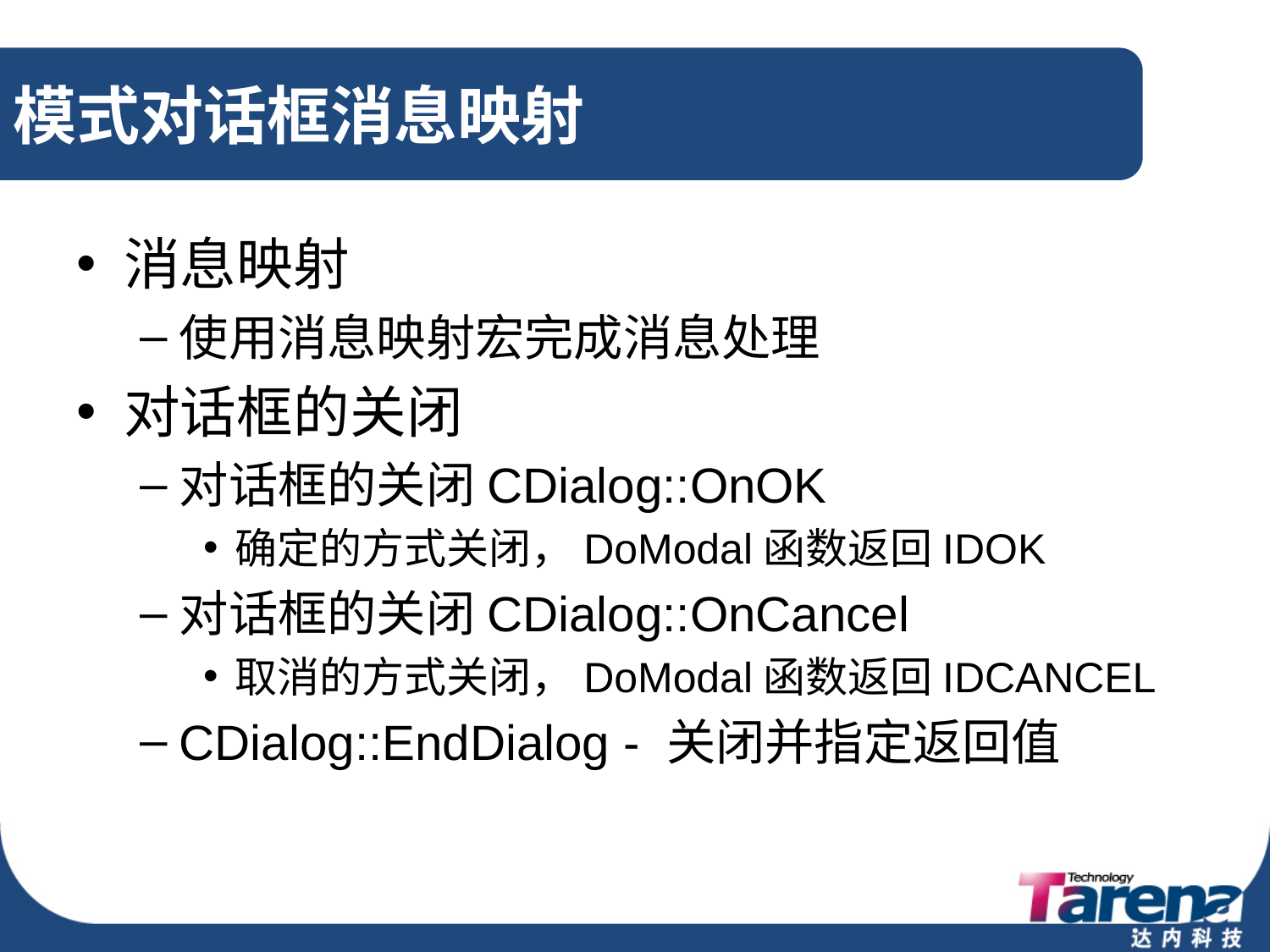

# 模式对话框消息映射
消息映射
使用消息映射宏完成消息处理
对话框的关闭
对话框的关闭CDialog::OnOK
确定的方式关闭，DoModal函数返回IDOK
对话框的关闭CDialog::OnCancel
取消的方式关闭，DoModal函数返回IDCANCEL
CDialog::EndDialog - 关闭并指定返回值